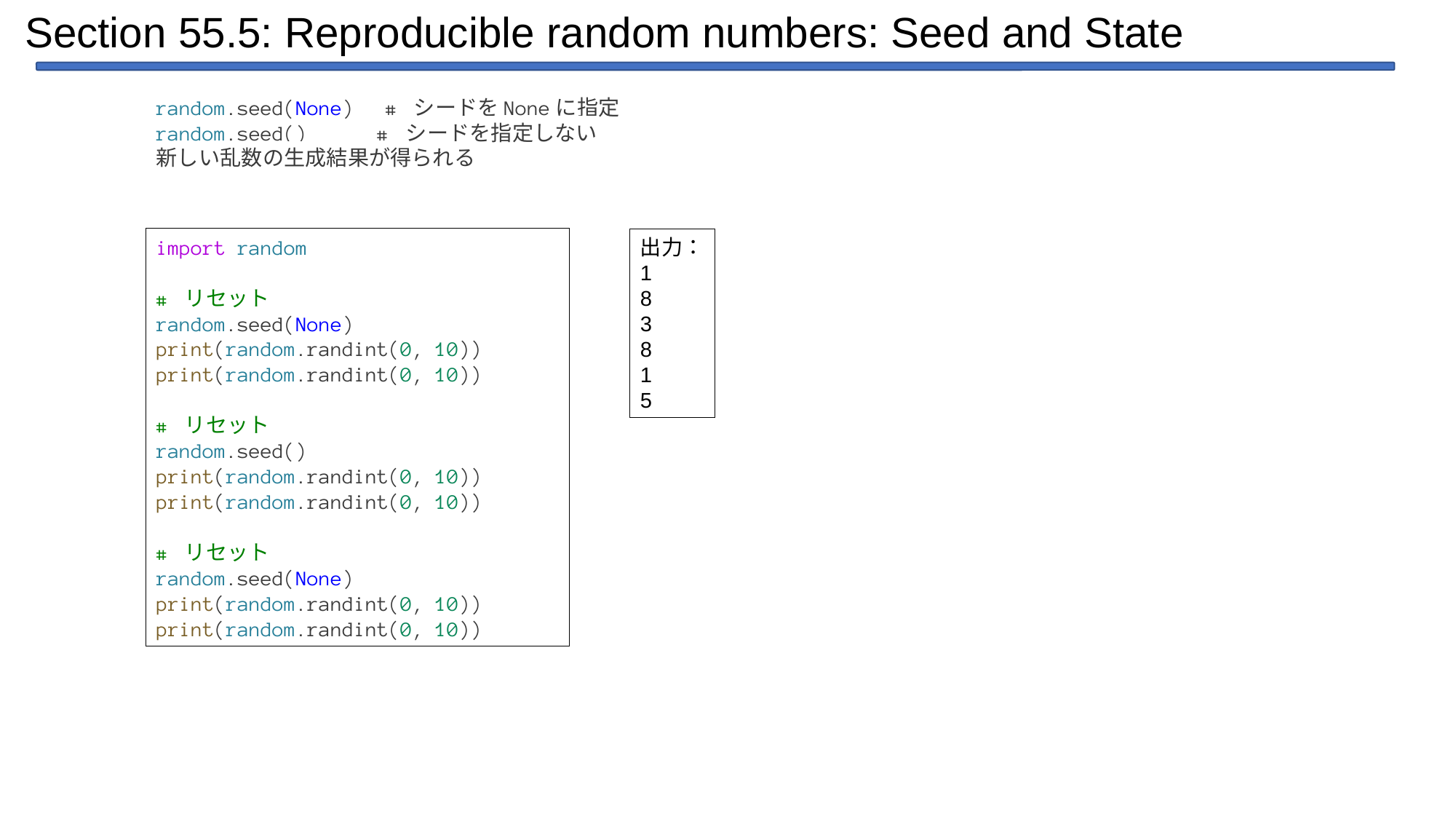

Section 55.5: Reproducible random numbers: Seed and State

random.seed(None)　# シードをNoneに指定
random.seed()      # シードを指定しない
新しい乱数の生成結果が得られる
import random
# リセット
random.seed(None)
print(random.randint(0, 10))
print(random.randint(0, 10))
# リセット
random.seed()
print(random.randint(0, 10))
print(random.randint(0, 10))
# リセット
random.seed(None)
print(random.randint(0, 10))
print(random.randint(0, 10))
出力：
1
8
3
8
1
5